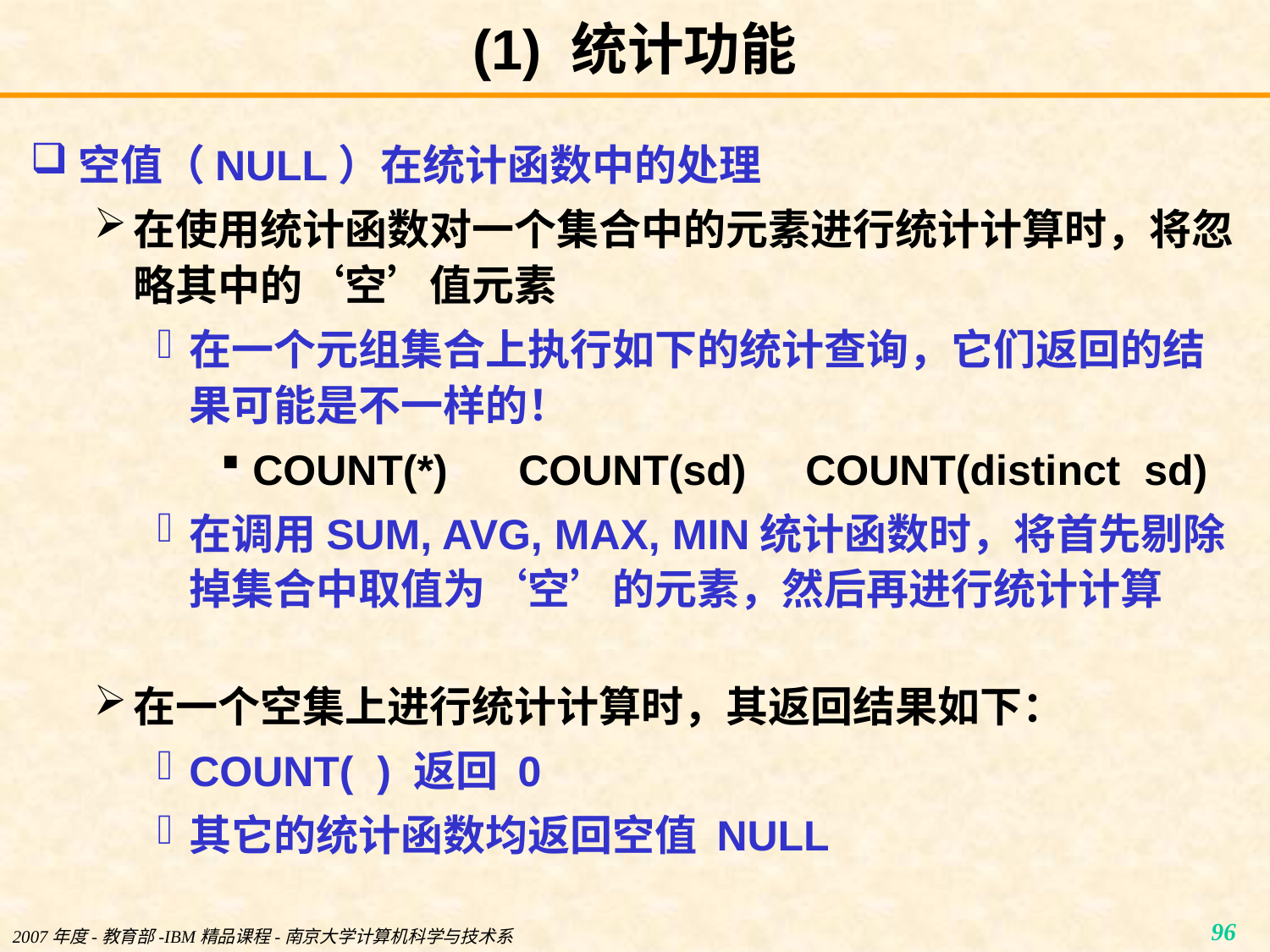

# (1) 统计功能
空值（NULL）在统计函数中的处理
在使用统计函数对一个集合中的元素进行统计计算时，将忽略其中的‘空’值元素
在一个元组集合上执行如下的统计查询，它们返回的结果可能是不一样的！
COUNT(*)      COUNT(sd)     COUNT(distinct  sd)
在调用SUM, AVG, MAX, MIN统计函数时，将首先剔除掉集合中取值为‘空’的元素，然后再进行统计计算

在一个空集上进行统计计算时，其返回结果如下：
COUNT(  ) 返回 0
其它的统计函数均返回空值 NULL
96
2007年度-教育部-IBM精品课程-南京大学计算机科学与技术系